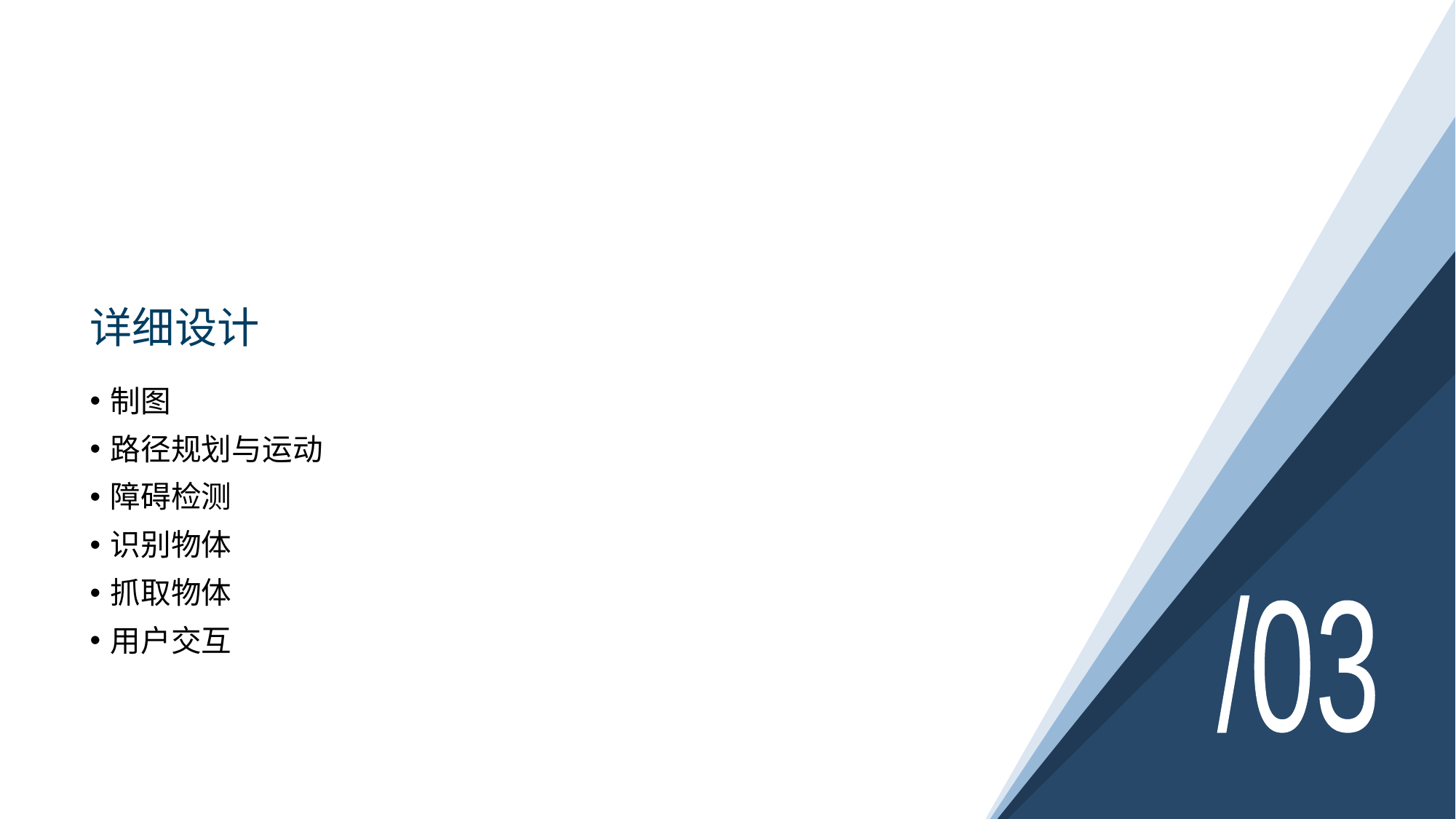

# 详细设计
制图
路径规划与运动
障碍检测
识别物体
抓取物体
用户交互
/03